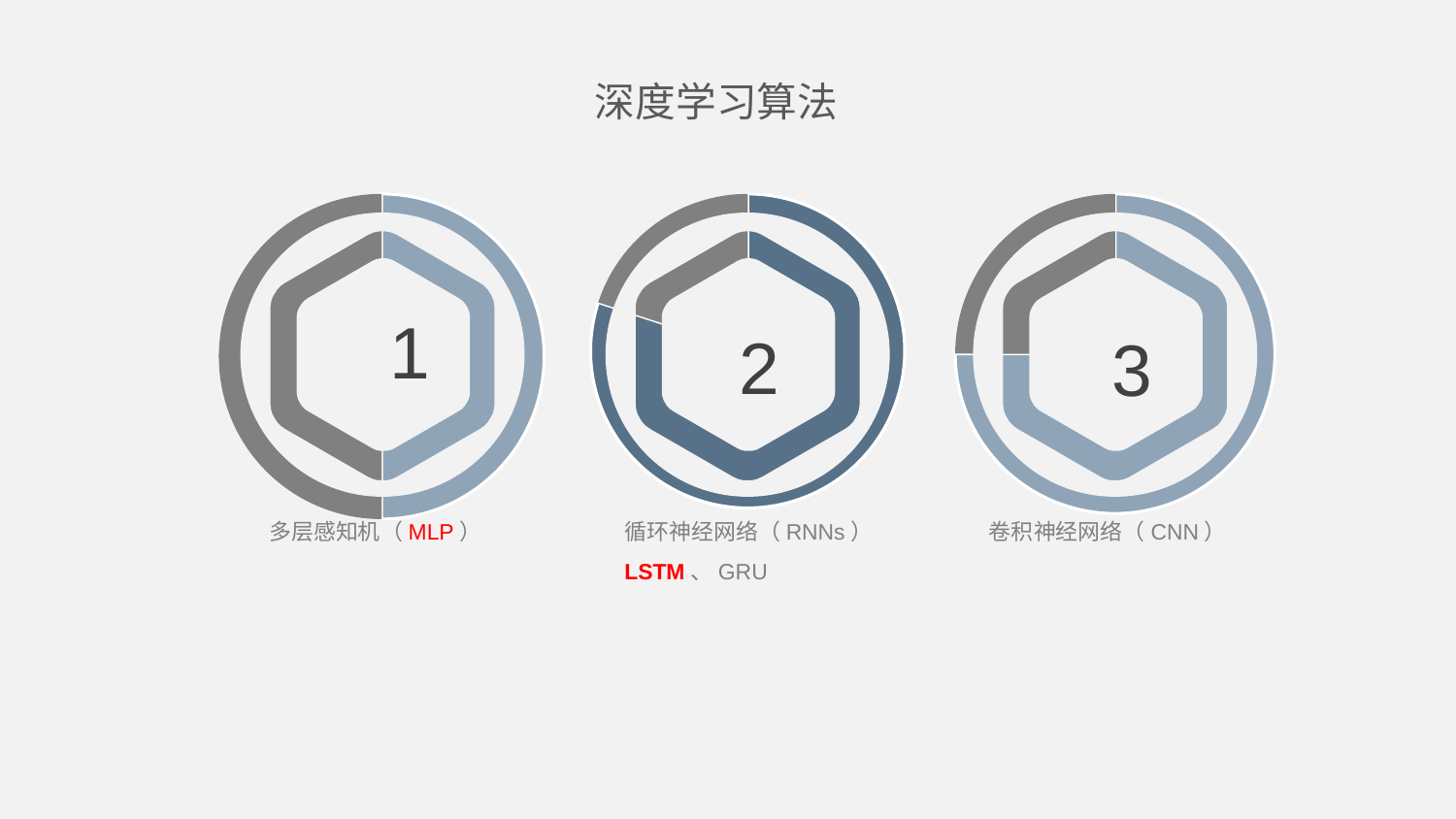

深度学习算法

### Chart

| Category | 比例 |
|---|---|
| 第一季度 | 5.0 |
| 第二季度 | 5.0 |

### Chart

| Category | 比例 |
|---|---|
| 第一季度 | 8.0 |
| 第二季度 | 2.0 |

### Chart

| Category | 比例 |
|---|---|
| 第一季度 | 7.5 |
| 第二季度 | 2.5 |

多层感知机（MLP）
循环神经网络（RNNs）
LSTM、GRU
卷积神经网络（CNN）